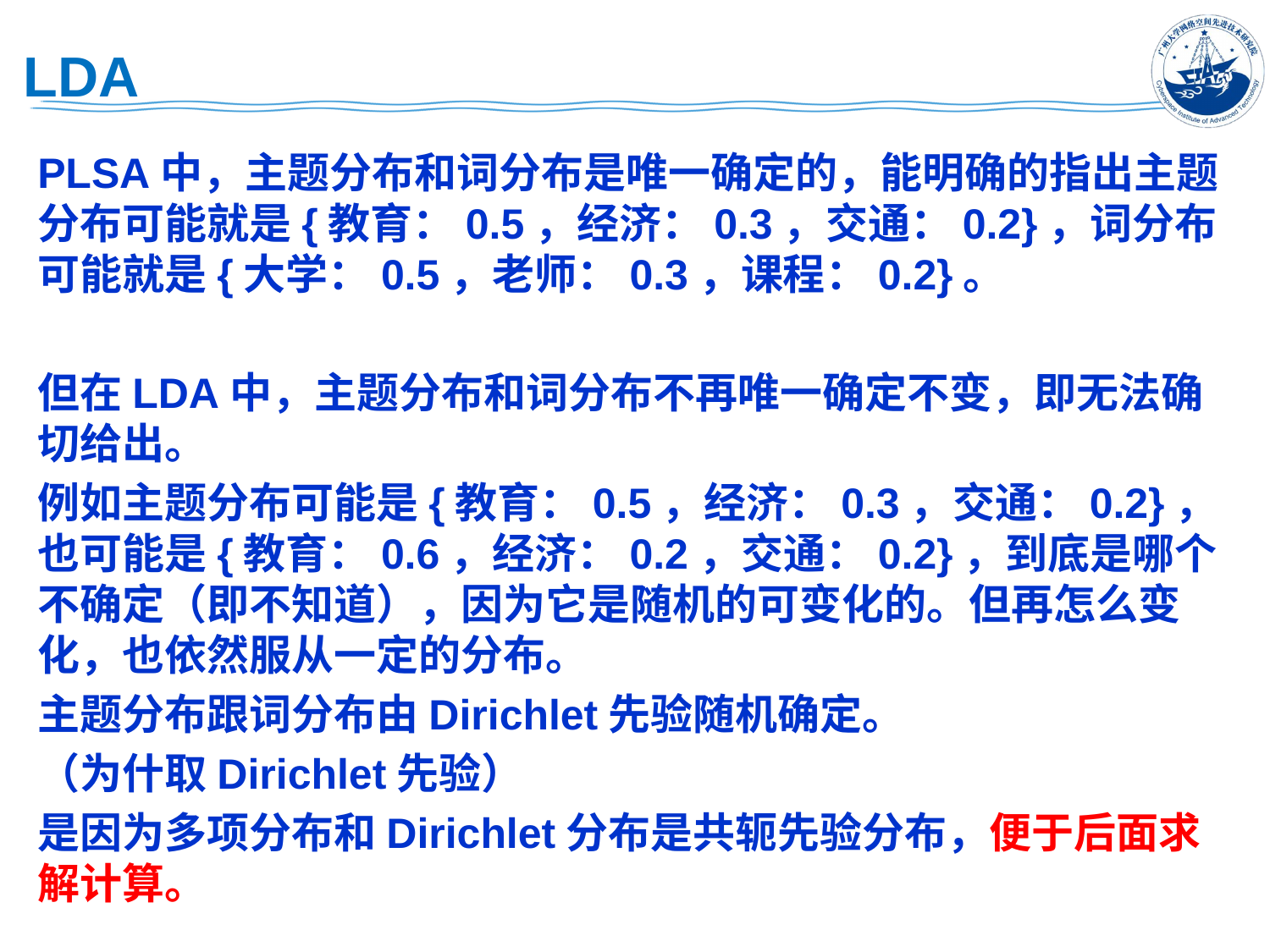

# LDA
PLSA中，主题分布和词分布是唯一确定的，能明确的指出主题分布可能就是{教育：0.5，经济：0.3，交通：0.2}，词分布可能就是{大学：0.5，老师：0.3，课程：0.2}。

但在LDA中，主题分布和词分布不再唯一确定不变，即无法确切给出。
例如主题分布可能是{教育：0.5，经济：0.3，交通：0.2}，也可能是{教育：0.6，经济：0.2，交通：0.2}，到底是哪个不确定（即不知道），因为它是随机的可变化的。但再怎么变化，也依然服从一定的分布。
主题分布跟词分布由Dirichlet先验随机确定。
（为什取Dirichlet先验）
是因为多项分布和Dirichlet分布是共轭先验分布，便于后面求解计算。